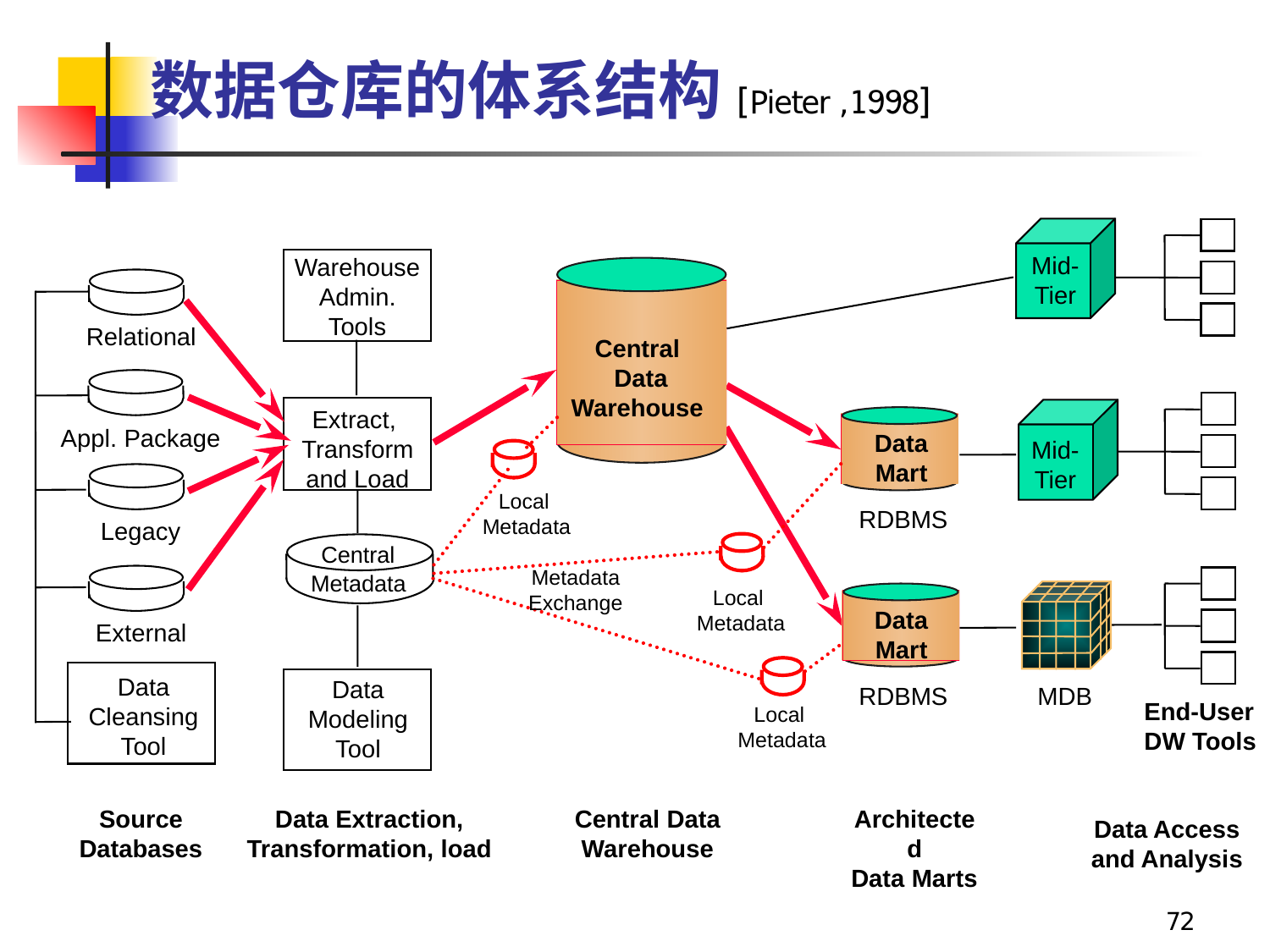

# 数据仓库的体系结构 [Pieter ,1998]

Mid-
Tier
Warehouse
Admin.
Tools

Extract,
Transform
and Load

Central

Metadata

Data
Modeling
Tool
Data Extraction,
Transformation, load

Relational

Central
 Data
Warehouse

Appl. Package

Data
Mart

Mid-
Tier

Local
Metadata

RDBMS
Legacy

Local
Metadata

Metadata
Exchange

Data
Mart

External

Local
Metadata

Data
Cleansing
Tool
RDBMS
MDB
End-User
DW Tools

Source
Databases
Central Data
Warehouse
Architected
Data Marts
Data Access
and Analysis
72